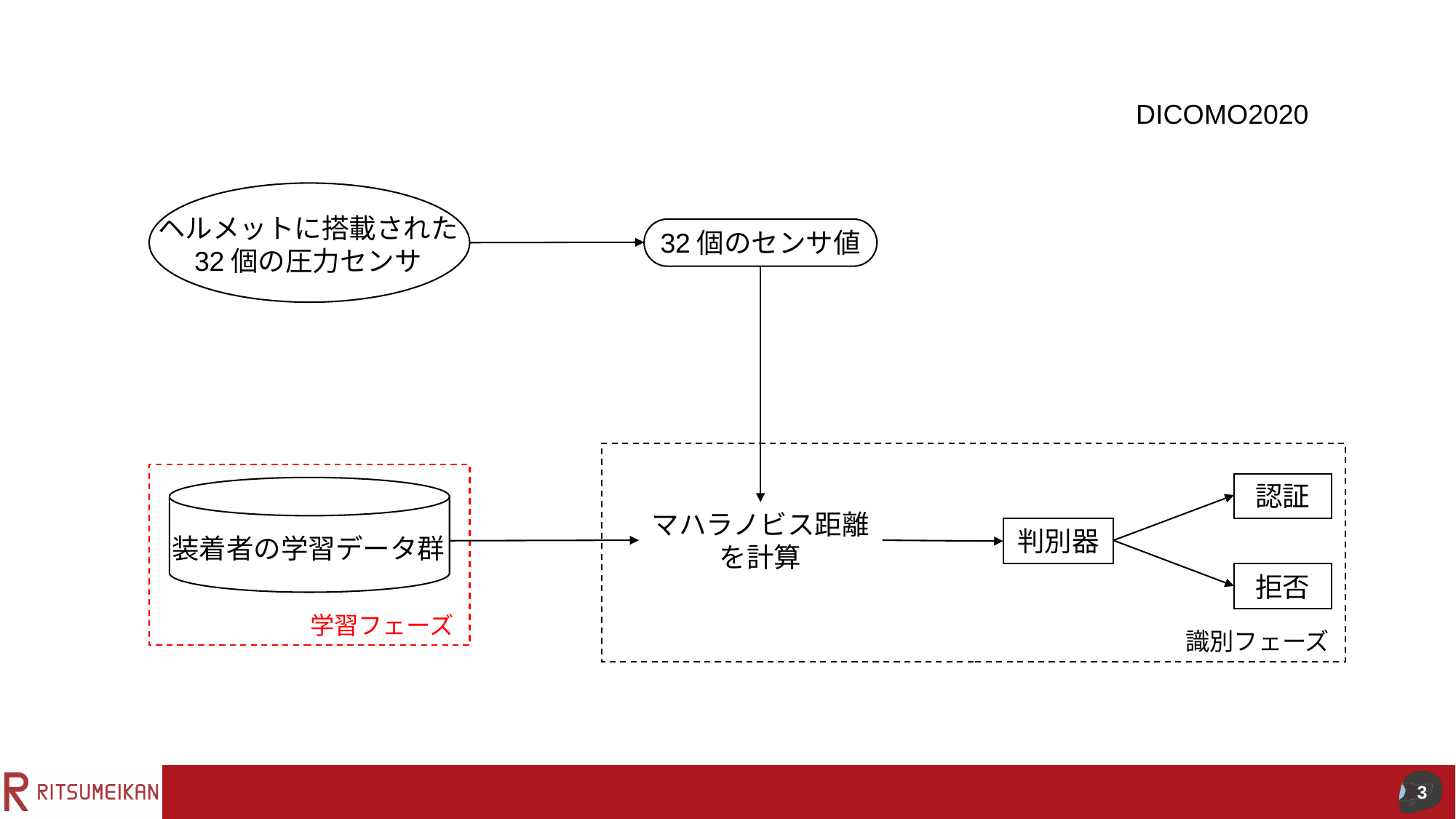

DICOMO2020

ヘルメットに搭載された
32個の圧力センサ

32個のセンサ値

認証

マハラノビス距離を計算

判別器
装着者の学習データ群

拒否
学習フェーズ
識別フェーズ
3